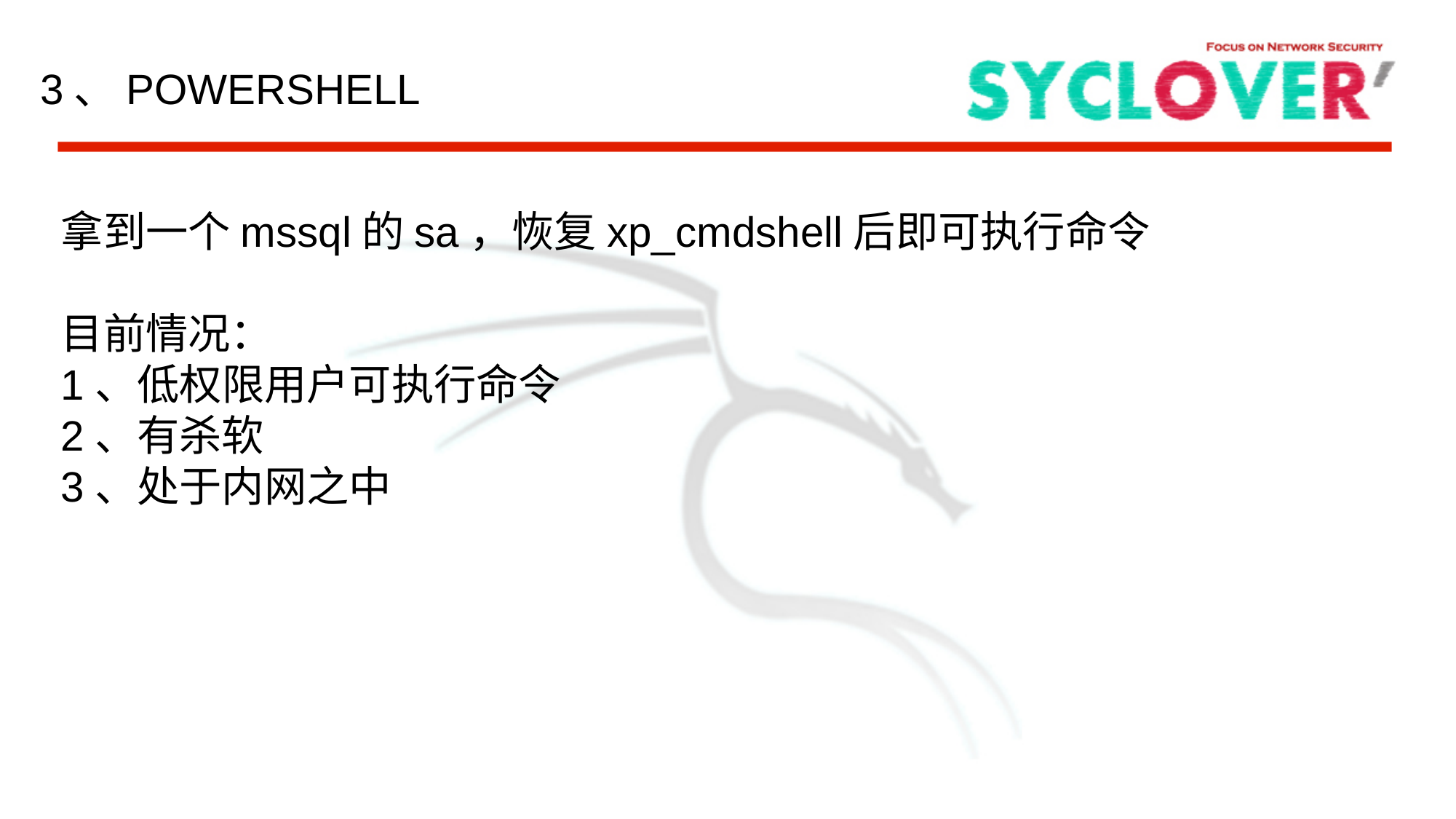

3、POWERSHELL
拿到一个mssql的sa，恢复xp_cmdshell后即可执行命令

目前情况：
1、低权限用户可执行命令
2、有杀软
3、处于内网之中